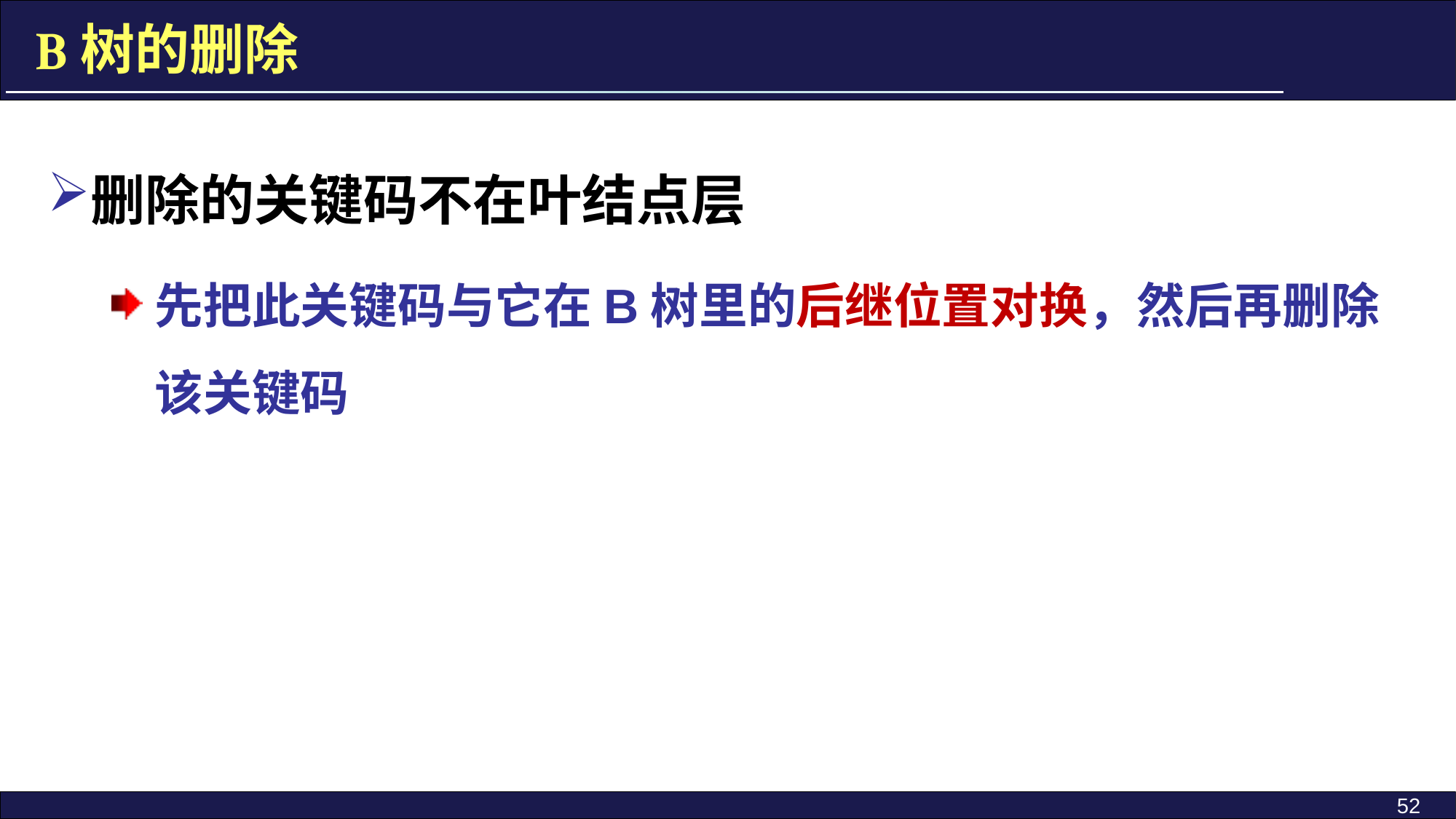

B树的删除
删除的关键码不在叶结点层
先把此关键码与它在B树里的后继位置对换，然后再删除该关键码

52